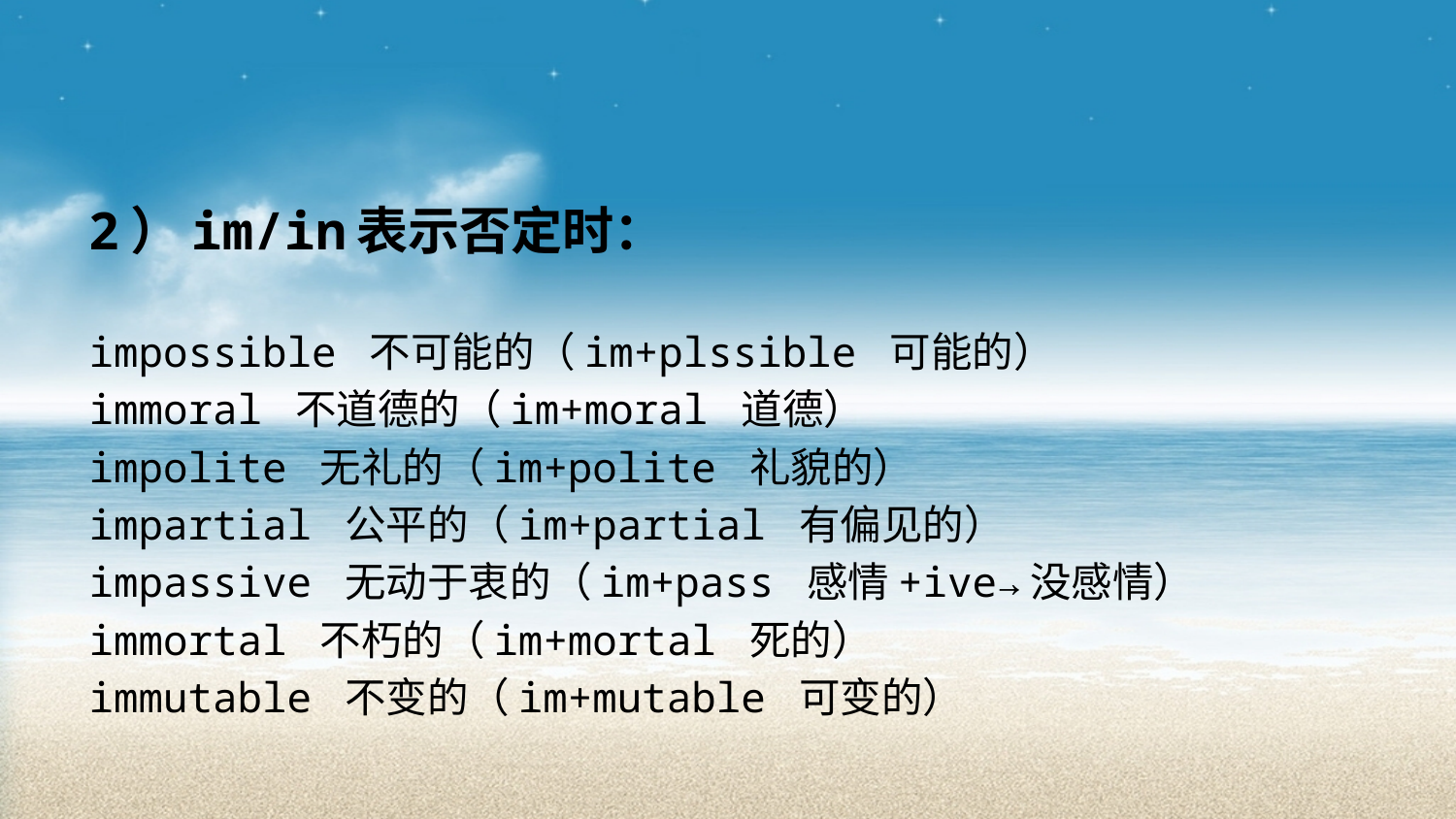

#
2）im/in表示否定时：

impossible 不可能的（im+plssible 可能的）
immoral 不道德的（im+moral 道德）
impolite 无礼的（im+polite 礼貌的）
impartial 公平的（im+partial 有偏见的）
impassive 无动于衷的（im+pass 感情+ive→没感情）
immortal 不朽的（im+mortal 死的）
immutable 不变的（im+mutable 可变的）